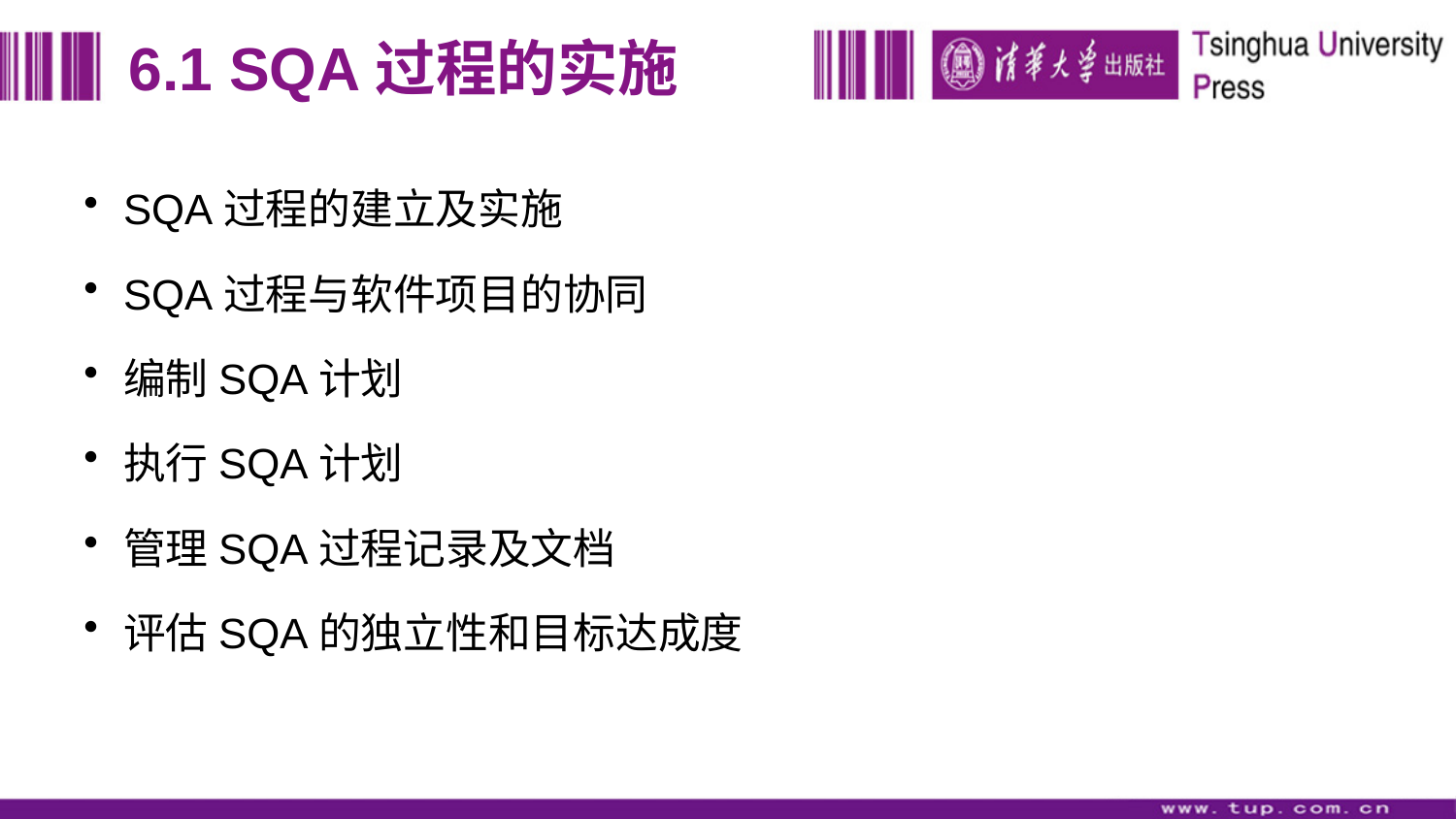

# 6.1 SQA过程的实施
SQA过程的建立及实施
SQA过程与软件项目的协同
编制SQA计划
执行SQA计划
管理SQA过程记录及文档
评估SQA的独立性和目标达成度